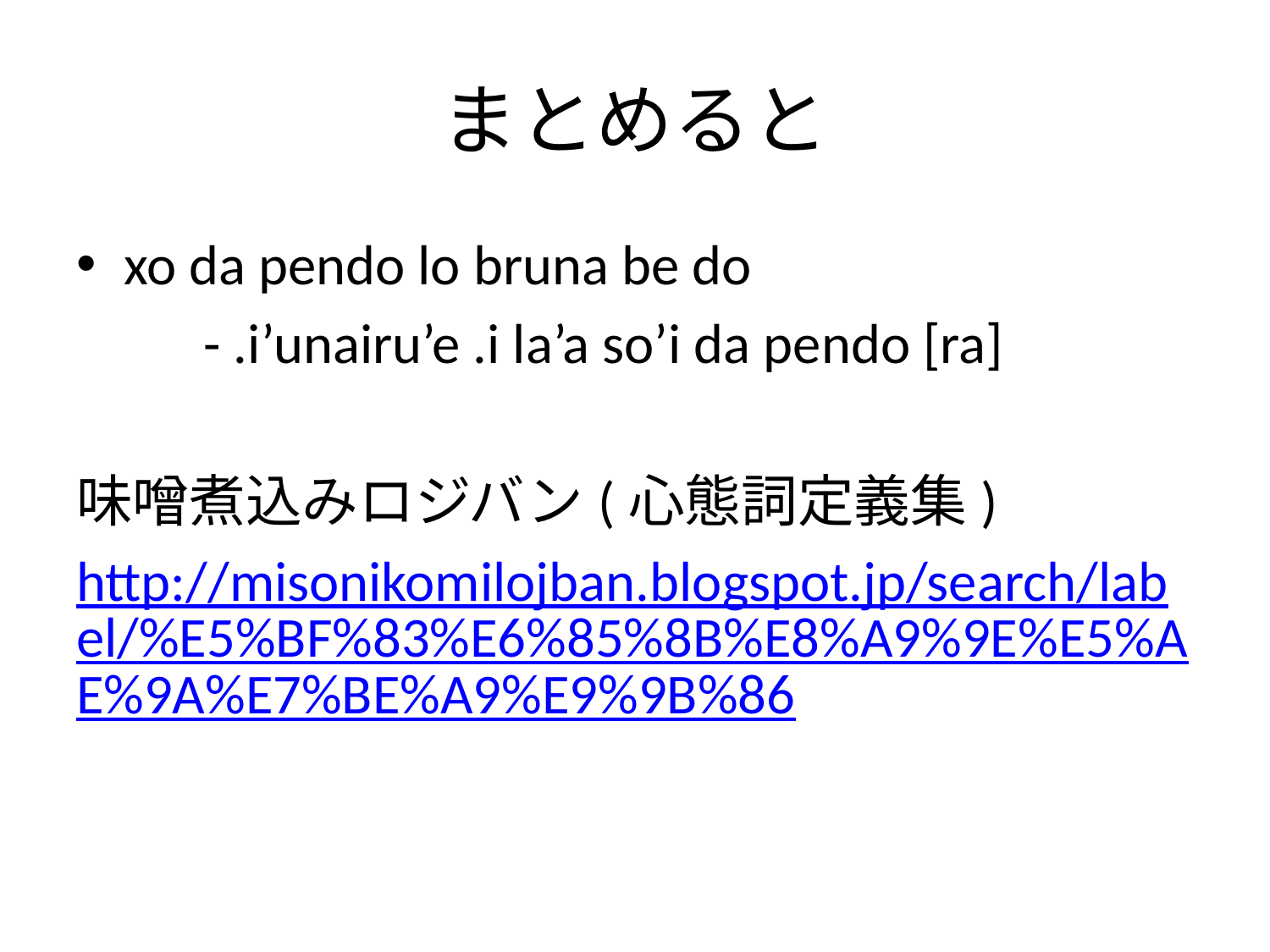

# まとめると
xo da pendo lo bruna be do
	- .i’unairu’e .i la’a so’i da pendo [ra]

味噌煮込みロジバン(心態詞定義集)
http://misonikomilojban.blogspot.jp/search/label/%E5%BF%83%E6%85%8B%E8%A9%9E%E5%AE%9A%E7%BE%A9%E9%9B%86